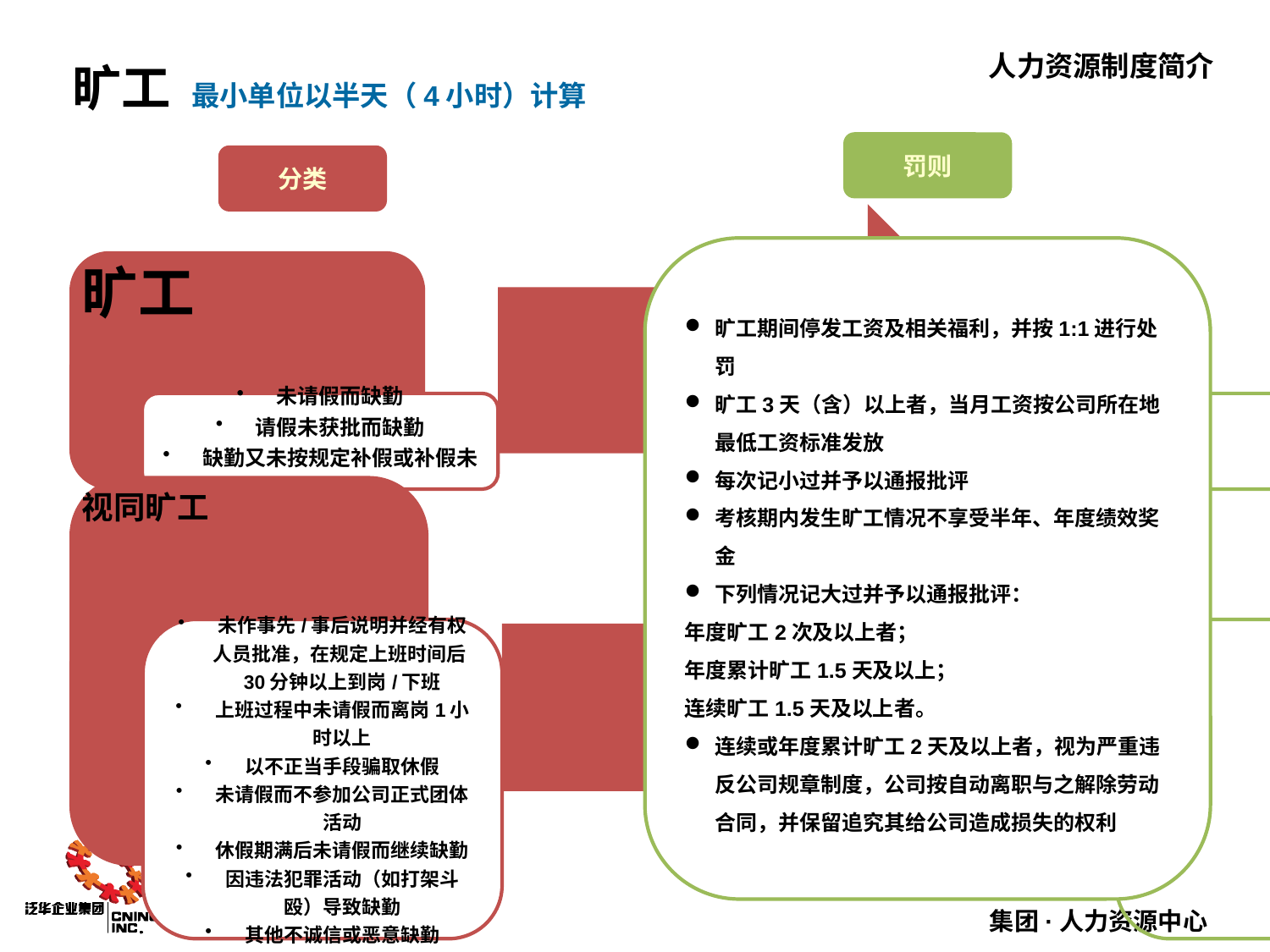

# 旷工  最小单位以半天（4小时）计算
罚则
分类
旷工期间停发工资及相关福利，并按1:1进行处罚
旷工3天（含）以上者，当月工资按公司所在地最低工资标准发放
每次记小过并予以通报批评
考核期内发生旷工情况不享受半年、年度绩效奖金
下列情况记大过并予以通报批评：
年度旷工2次及以上者；
年度累计旷工1.5天及以上；
连续旷工1.5天及以上者。
连续或年度累计旷工2天及以上者，视为严重违反公司规章制度，公司按自动离职与之解除劳动合同，并保留追究其给公司造成损失的权利
旷工
未请假而缺勤
请假未获批而缺勤
缺勤又未按规定补假或补假未获批准
视同旷工
未作事先/事后说明并经有权人员批准，在规定上班时间后30分钟以上到岗/下班
上班过程中未请假而离岗1小时以上
以不正当手段骗取休假
未请假而不参加公司正式团体活动
休假期满后未请假而继续缺勤
因违法犯罪活动（如打架斗殴）导致缺勤
其他不诚信或恶意缺勤